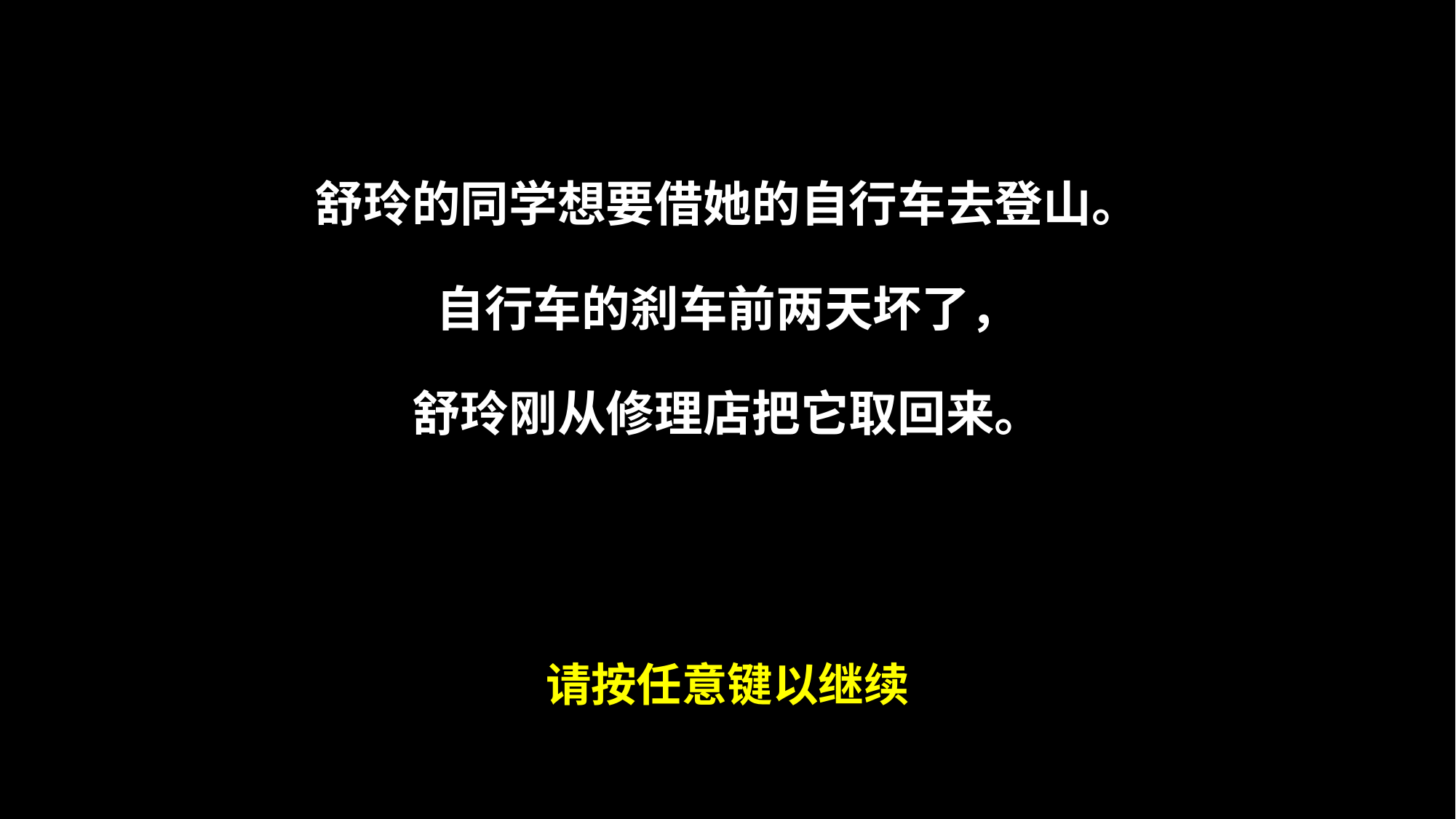

# 舒玲的同学想要借她的自行车去登山。 自行车的刹车前两天坏了， 舒玲刚从修理店把它取回来。
请按任意键以继续